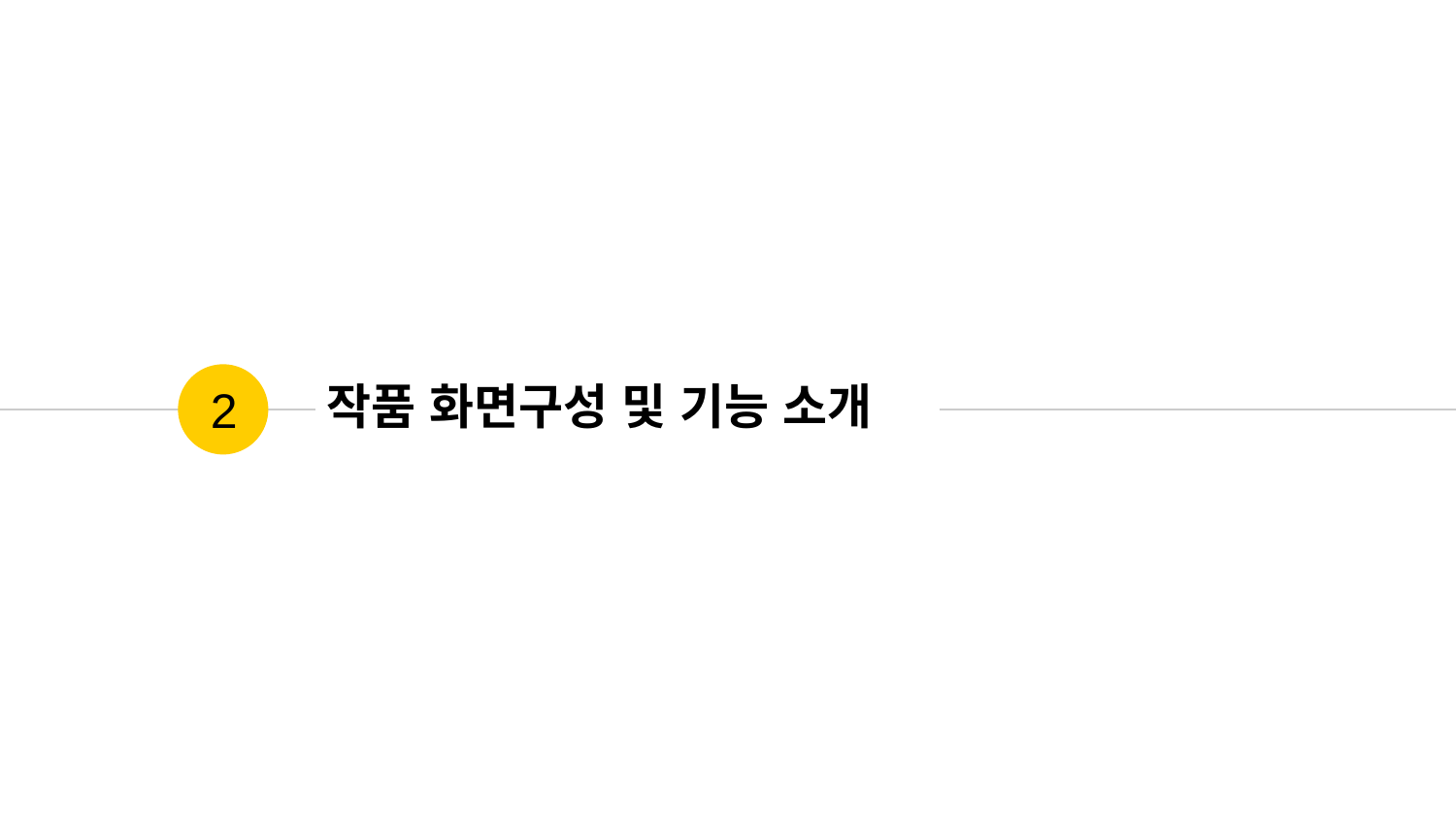

# 작품 화면구성 및 기능 소개
2